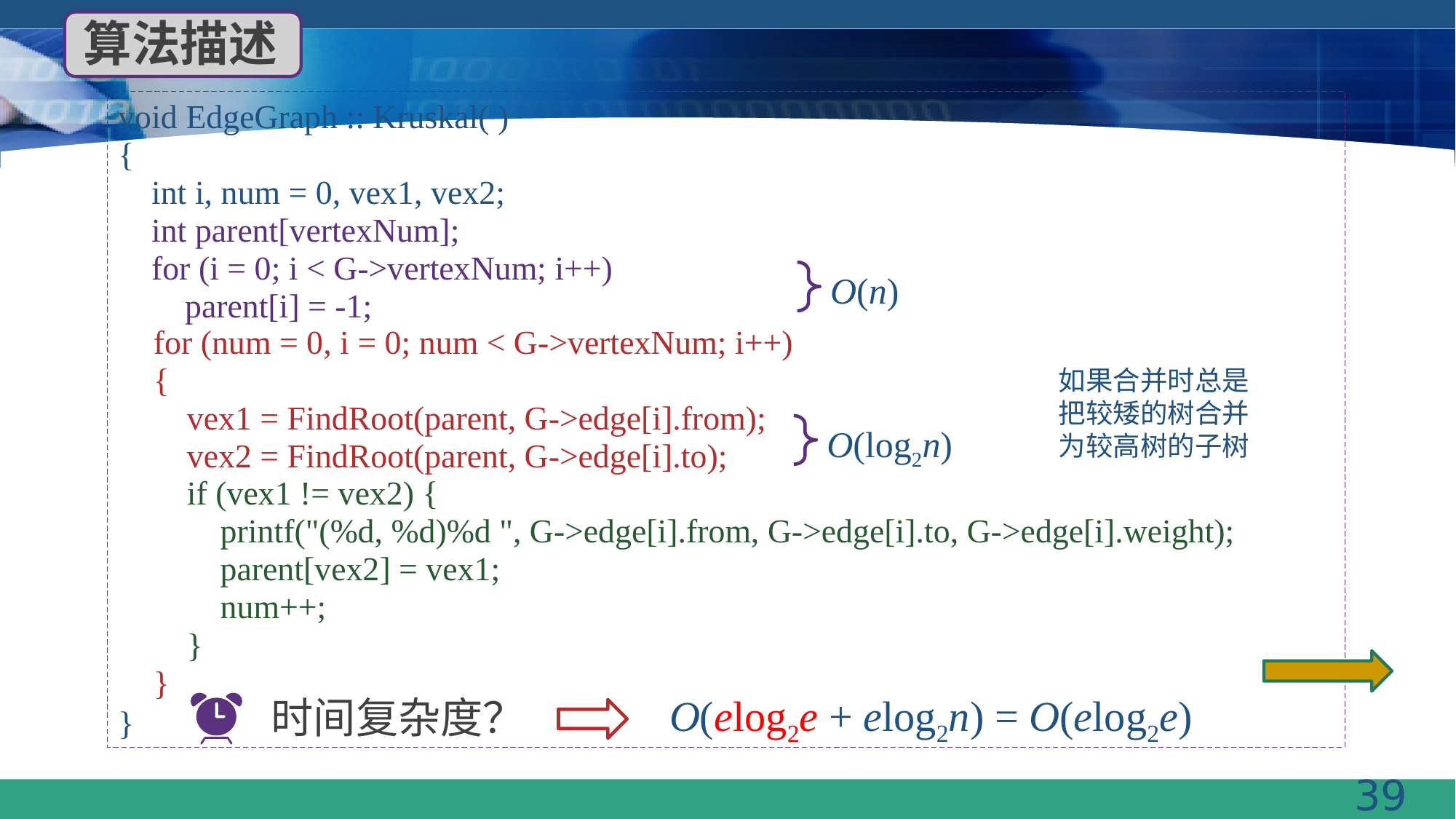

算法描述

void EdgeGraph :: Kruskal( )
{
    int i, num = 0, vex1, vex2;
    int parent[vertexNum];
    for (i = 0; i < G->vertexNum; i++)
        parent[i] = -1;

}

O(n)
    for (num = 0, i = 0; num < G->vertexNum; i++)
    {
        vex1 = FindRoot(parent, G->edge[i].from);
        vex2 = FindRoot(parent, G->edge[i].to);

    }
如果合并时总是把较矮的树合并为较高树的子树

O(log2n)
        if (vex1 != vex2) {
            printf("(%d, %d)%d ", G->edge[i].from, G->edge[i].to, G->edge[i].weight);
            parent[vex2] = vex1;
            num++;
        }

O(elog2e + elog2n) = O(elog2e)

时间复杂度？